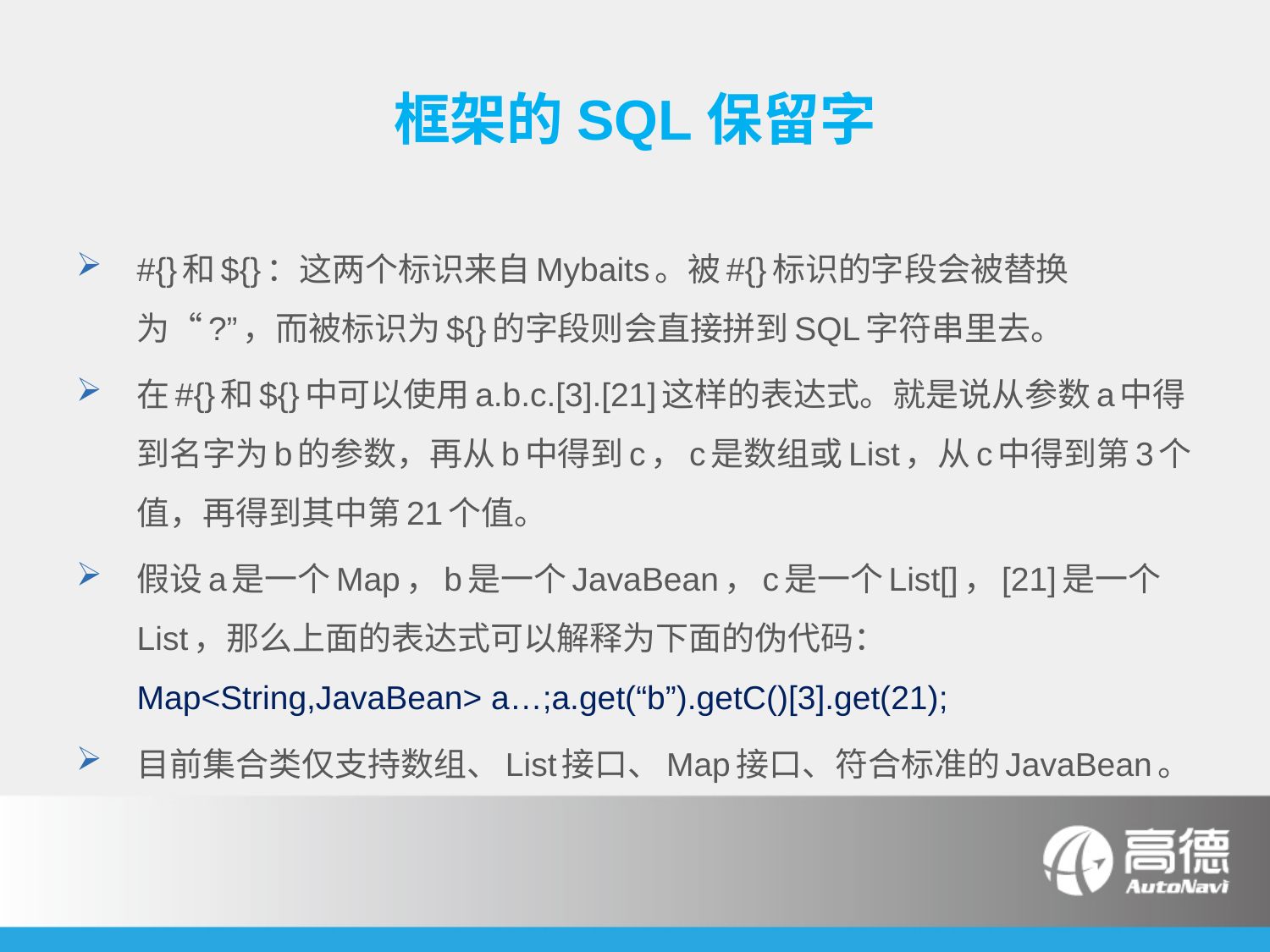

# 框架的SQL保留字
#{}和${}：这两个标识来自Mybaits。被#{}标识的字段会被替换为“?”，而被标识为${}的字段则会直接拼到SQL字符串里去。
在#{}和${}中可以使用a.b.c.[3].[21]这样的表达式。就是说从参数a中得到名字为b的参数，再从b中得到c，c是数组或List，从c中得到第3个值，再得到其中第21个值。
假设a是一个Map，b是一个JavaBean，c是一个List[]，[21]是一个List，那么上面的表达式可以解释为下面的伪代码：Map<String,JavaBean> a…;a.get(“b”).getC()[3].get(21);
目前集合类仅支持数组、List接口、Map接口、符合标准的JavaBean。